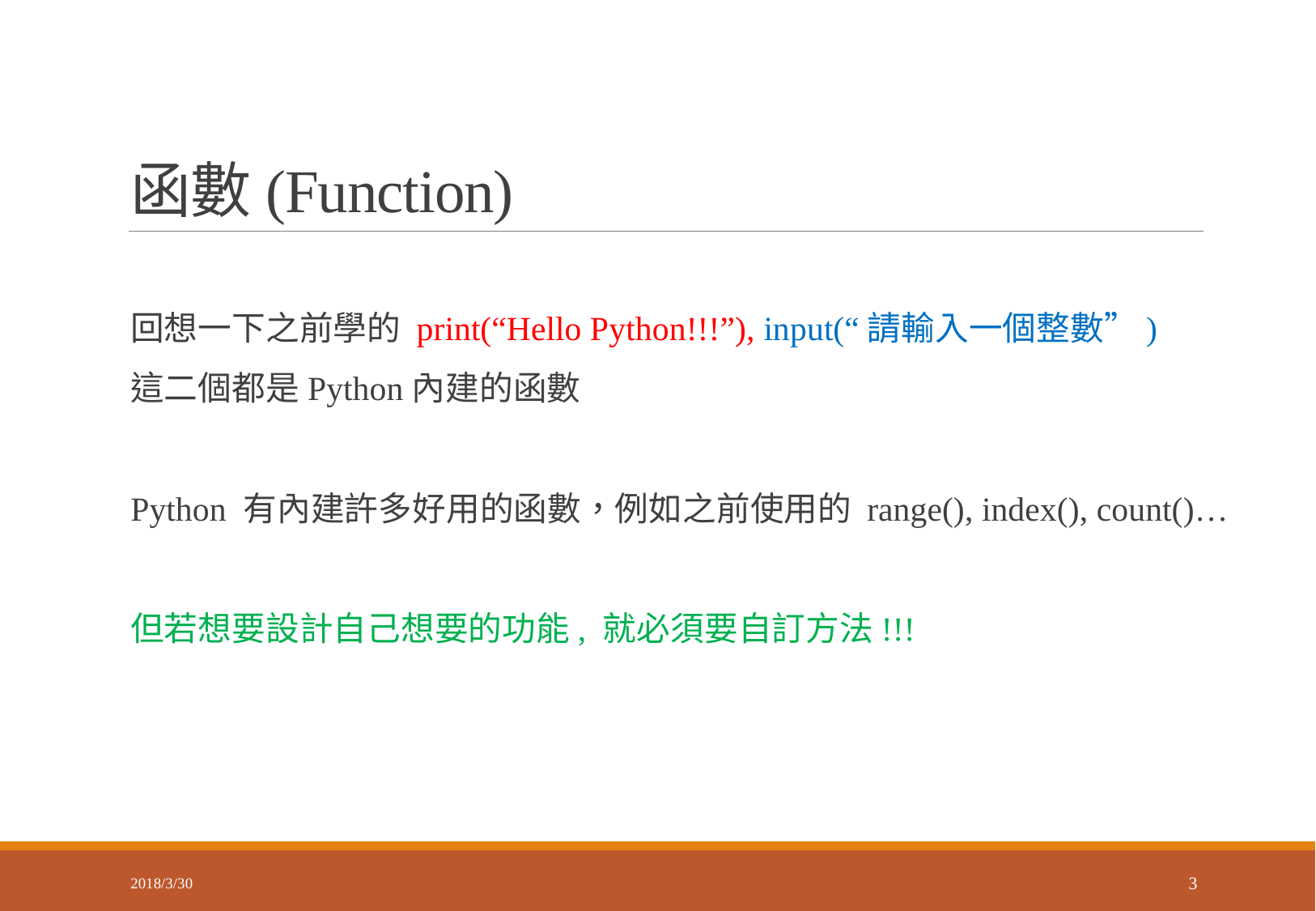

# 函數(Function)

回想一下之前學的 print(“Hello Python!!!”), input(“請輸入一個整數”)
這二個都是Python內建的函數

Python 有內建許多好用的函數，例如之前使用的 range(), index(), count()…

但若想要設計自己想要的功能, 就必須要自訂方法!!!

2018/3/30
3